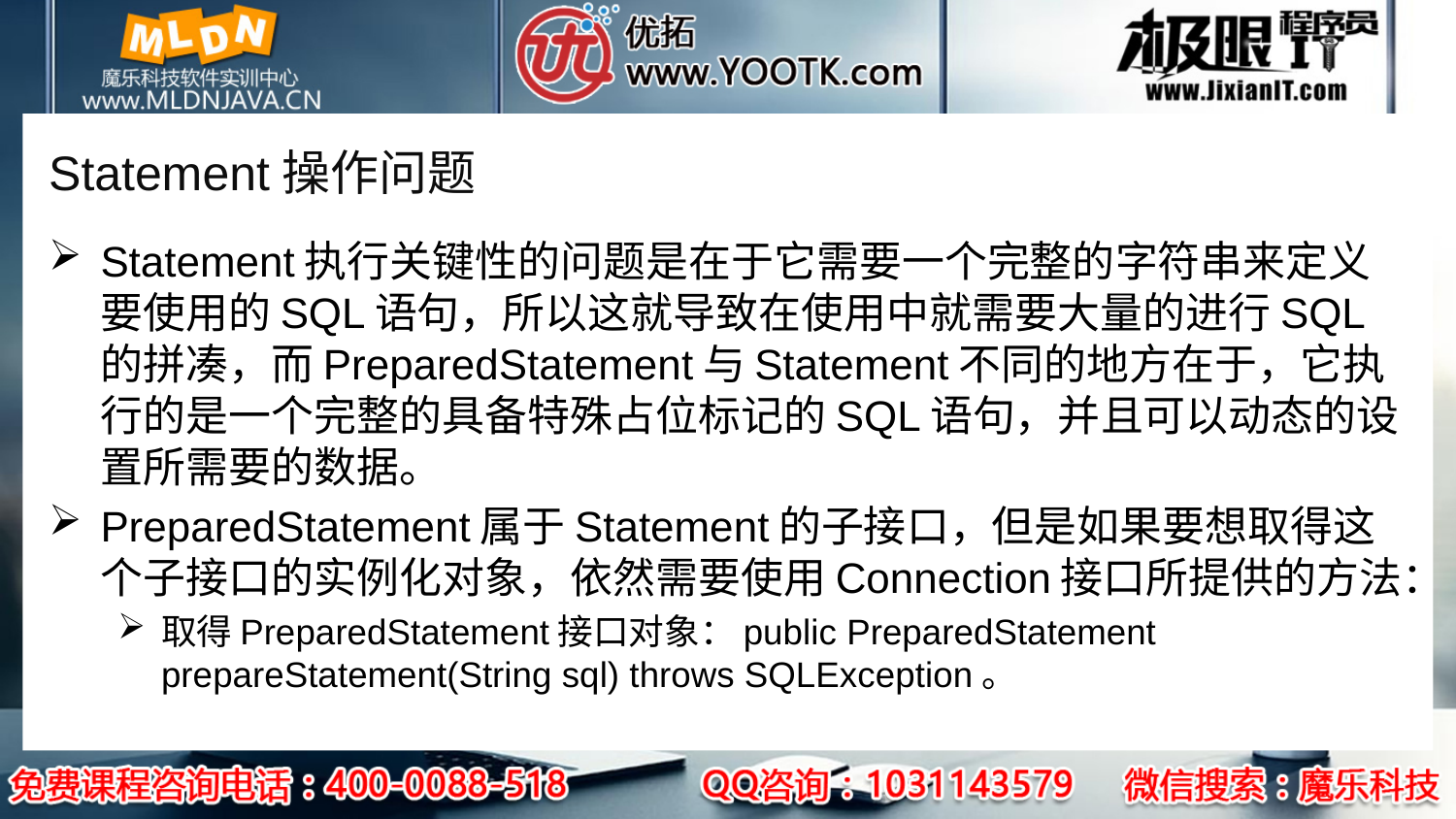

# Statement操作问题
Statement执行关键性的问题是在于它需要一个完整的字符串来定义要使用的SQL语句，所以这就导致在使用中就需要大量的进行SQL的拼凑，而PreparedStatement与Statement不同的地方在于，它执行的是一个完整的具备特殊占位标记的SQL语句，并且可以动态的设置所需要的数据。
PreparedStatement属于Statement的子接口，但是如果要想取得这个子接口的实例化对象，依然需要使用Connection接口所提供的方法：
取得PreparedStatement接口对象：public PreparedStatement prepareStatement(String sql) throws SQLException。